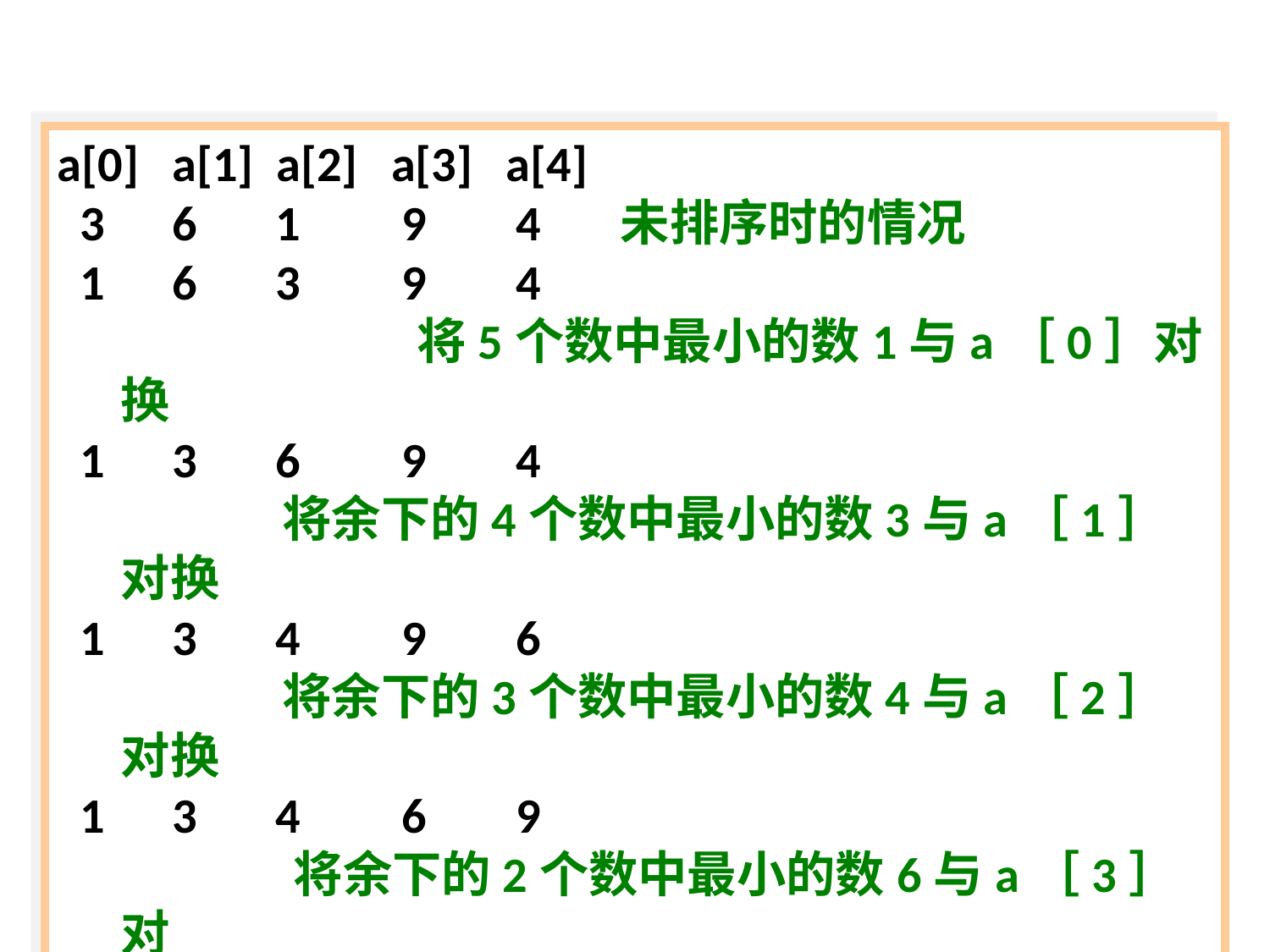

a[0]   a[1]  a[2]   a[3]   a[4]
  3      6       1         9        4      未排序时的情况
  1      6       3         9        4
                               将5个数中最小的数1与a［0］对换
  1      3       6         9        4
                   将余下的4个数中最小的数3与a［1］对换
  1      3       4         9        6
                   将余下的3个数中最小的数4与a［2］对换
  1      3       4         6        9
                    将余下的2个数中最小的数6与a［3］对
                    换，至此完成排序
77